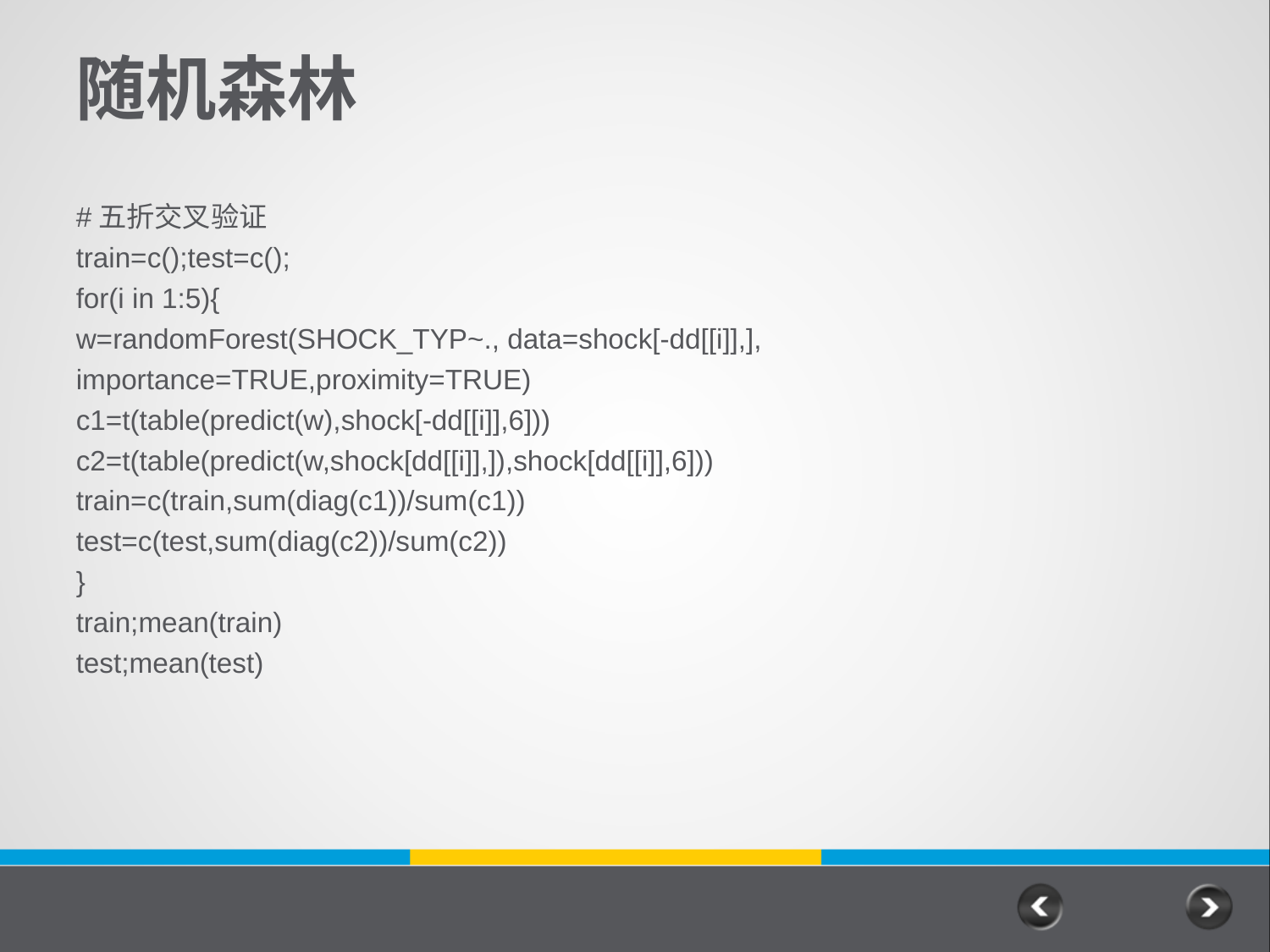

# 随机森林
#五折交叉验证
train=c();test=c();
for(i in 1:5){
w=randomForest(SHOCK_TYP~., data=shock[-dd[[i]],],
importance=TRUE,proximity=TRUE)
c1=t(table(predict(w),shock[-dd[[i]],6]))
c2=t(table(predict(w,shock[dd[[i]],]),shock[dd[[i]],6]))
train=c(train,sum(diag(c1))/sum(c1))
test=c(test,sum(diag(c2))/sum(c2))
}
train;mean(train)
test;mean(test)
91